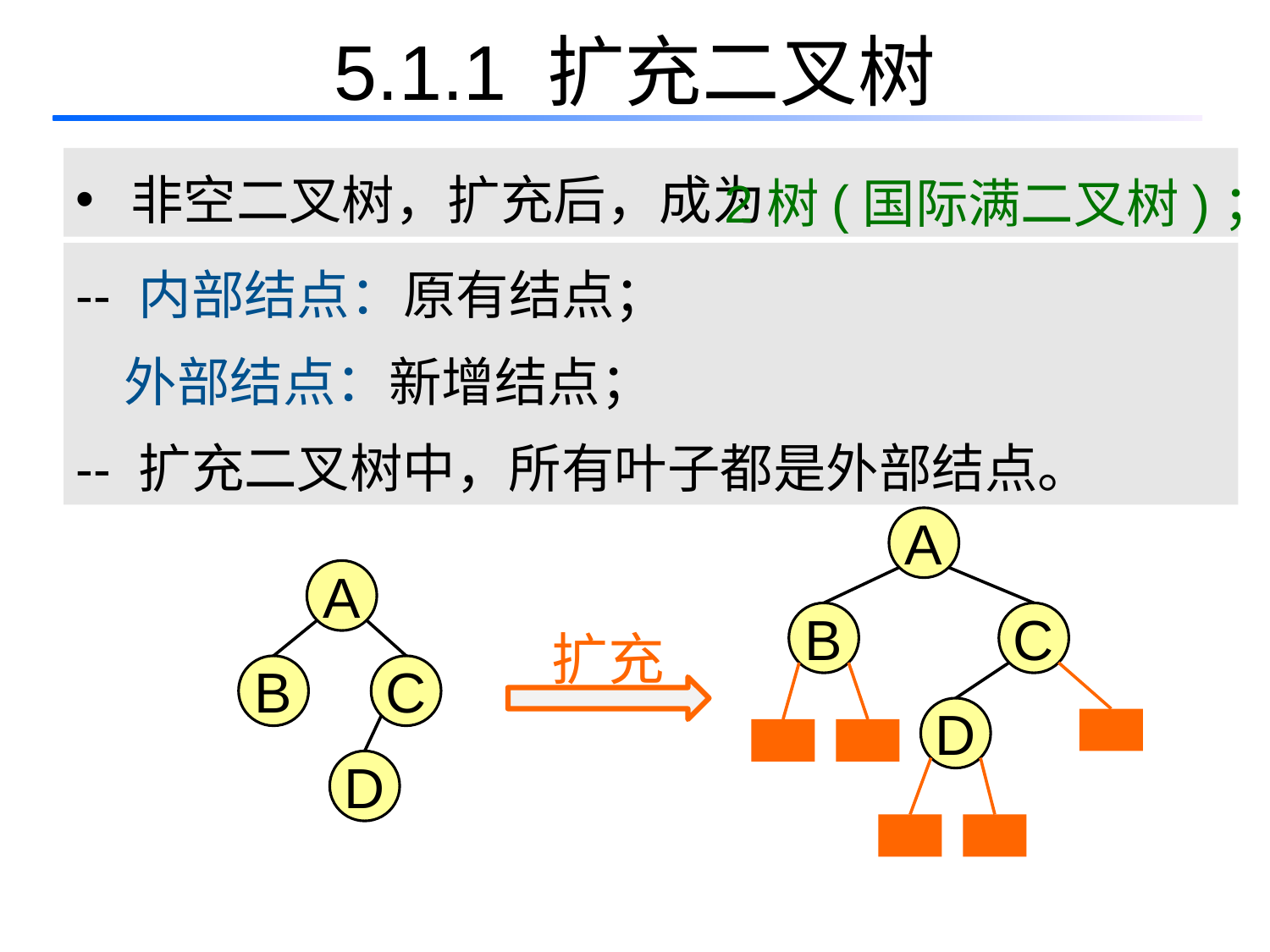

5.1.1 扩充二叉树

 非空二叉树，扩充后，成为
2树(国际满二叉树)；
-- 内部结点：原有结点；
   外部结点：新增结点；
-- 扩充二叉树中，所有叶子都是外部结点。
A
A
扩充
B
C
B
C

D

D